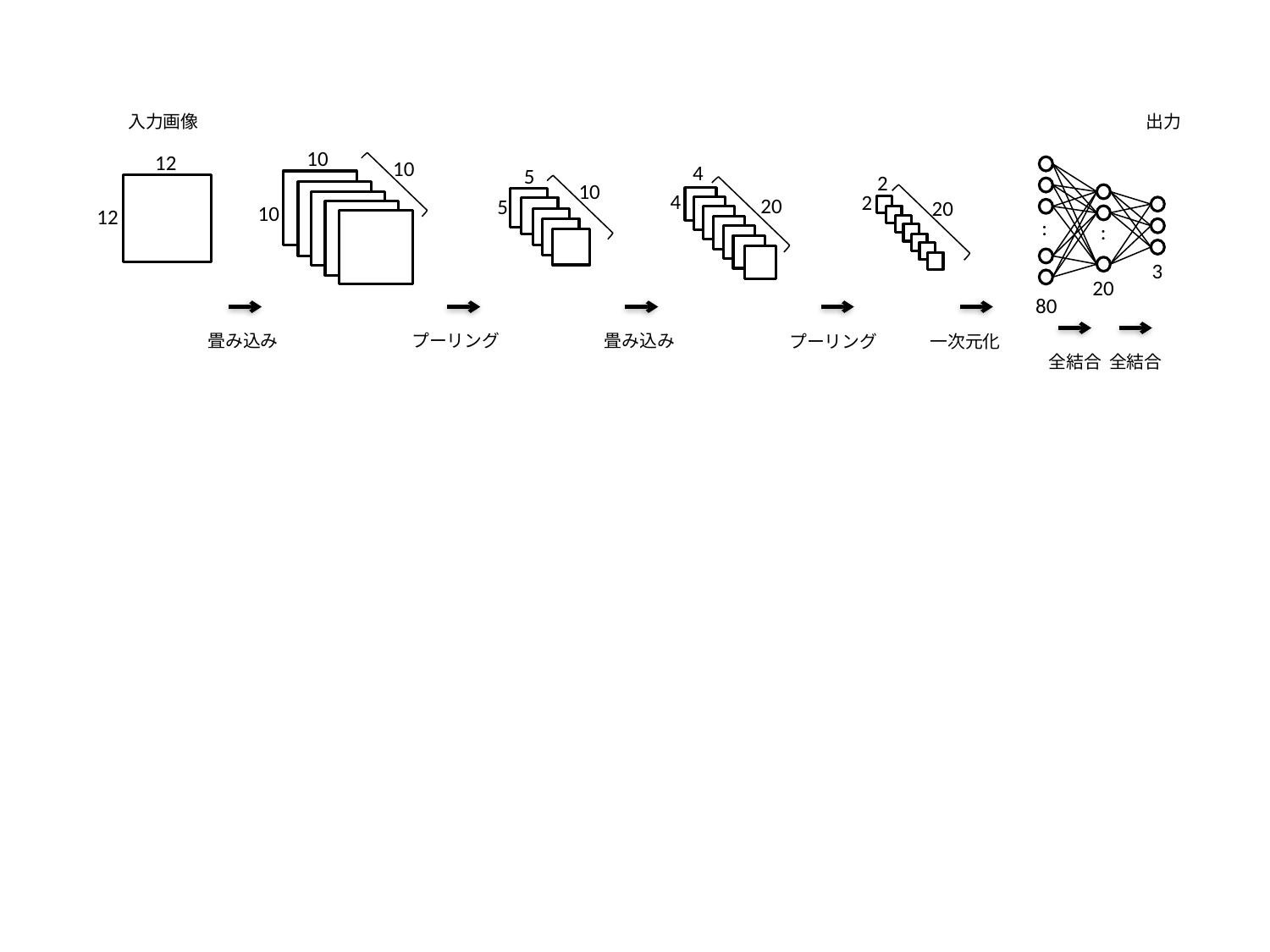

入力画像
出力
10

12
10
4
5

2

10

4
2

20
5

20

10

12

:

:

3

20

80
畳み込み
プーリング
畳み込み
プーリング
一次元化
全結合
全結合